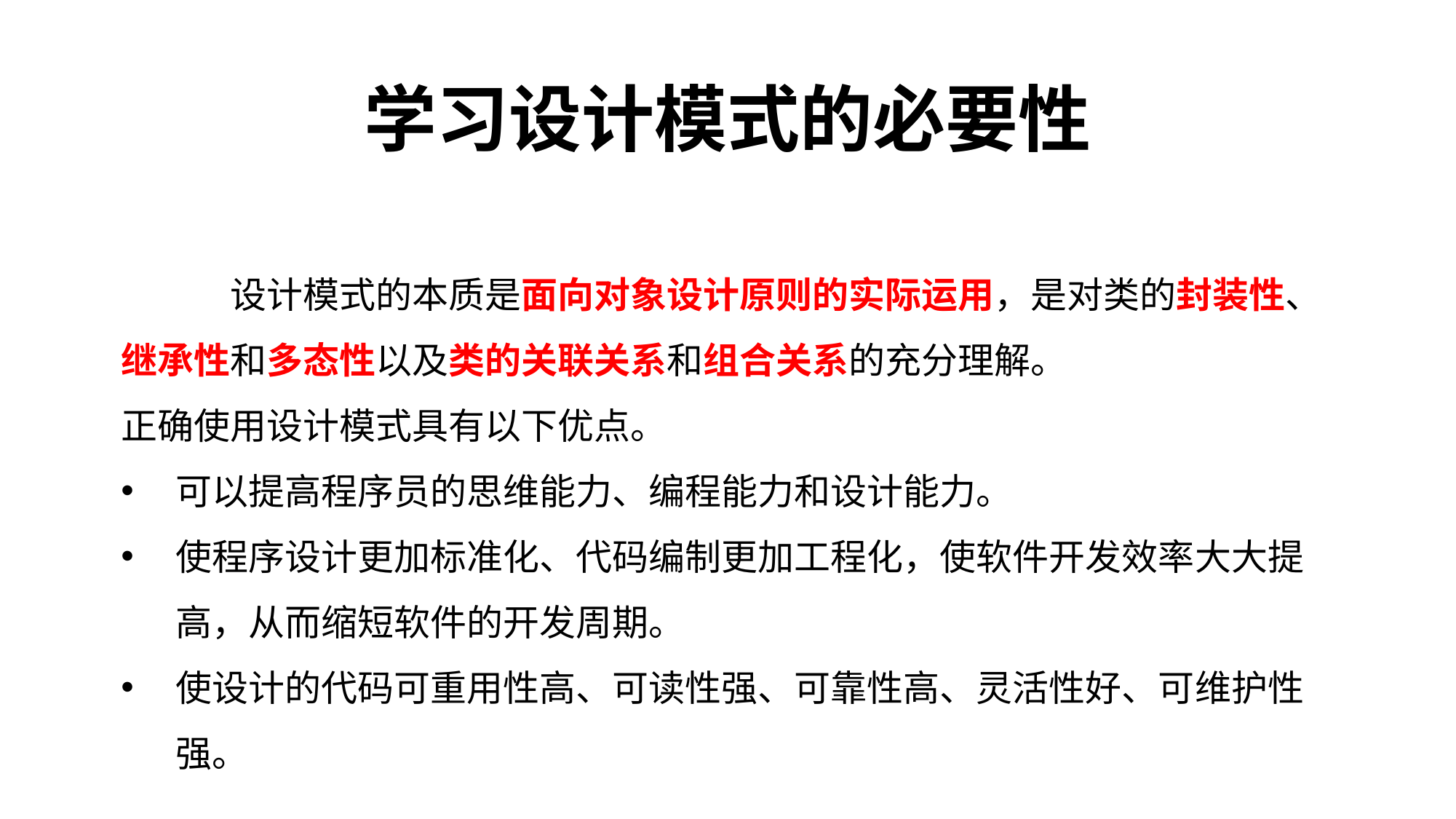

# 学习设计模式的必要性
	设计模式的本质是面向对象设计原则的实际运用，是对类的封装性、继承性和多态性以及类的关联关系和组合关系的充分理解。
正确使用设计模式具有以下优点。
可以提高程序员的思维能力、编程能力和设计能力。
使程序设计更加标准化、代码编制更加工程化，使软件开发效率大大提高，从而缩短软件的开发周期。
使设计的代码可重用性高、可读性强、可靠性高、灵活性好、可维护性强。